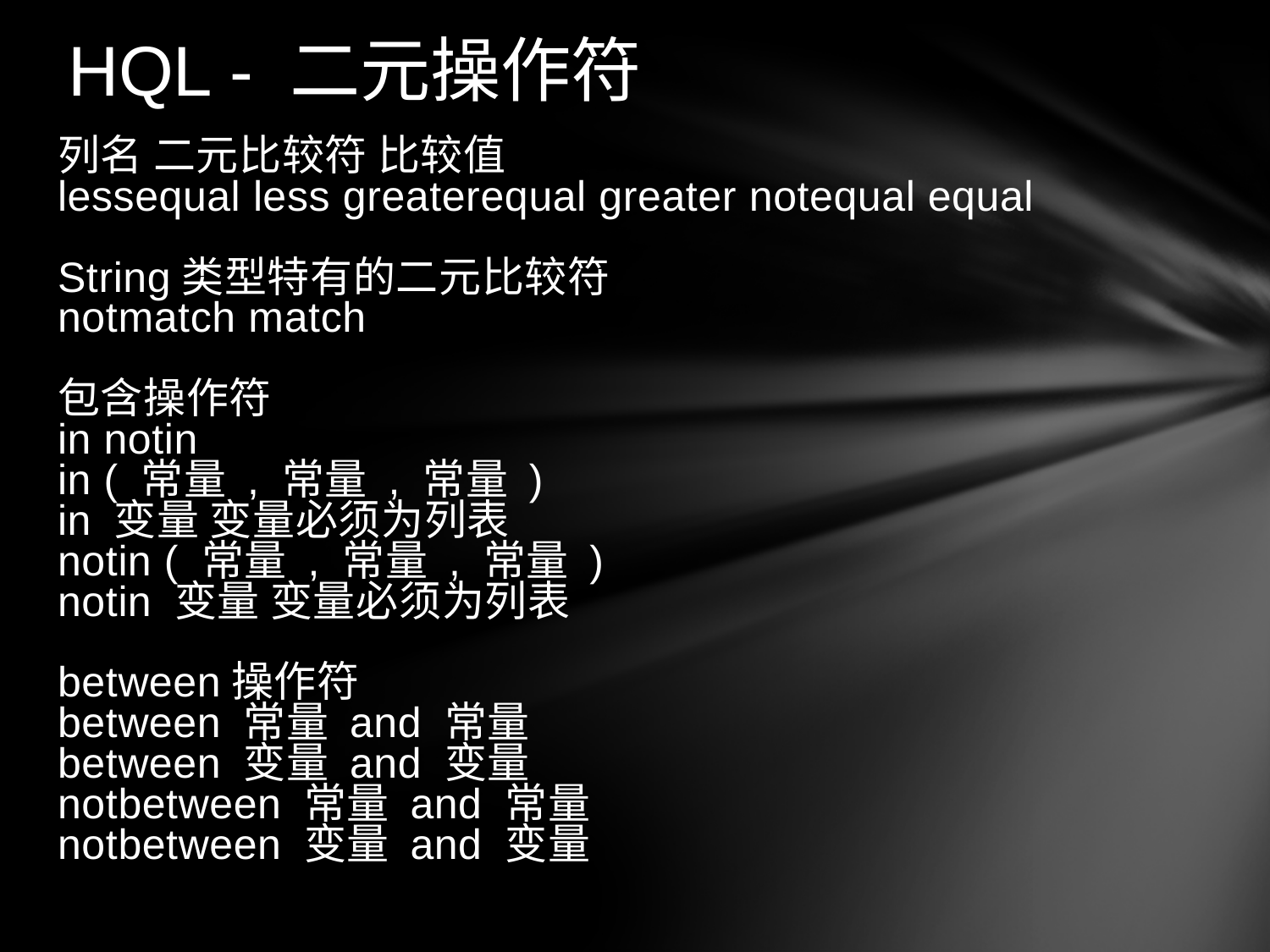

# HQL - 二元操作符
列名 二元比较符 比较值
lessequal less greaterequal greater notequal equal

String类型特有的二元比较符
notmatch match

包含操作符
in notin
in ( 常量 , 常量 , 常量 )
in 变量 变量必须为列表
notin ( 常量 , 常量 , 常量 )
notin 变量 变量必须为列表

between操作符
between 常量 and 常量
between 变量 and 变量
notbetween 常量 and 常量
notbetween 变量 and 变量